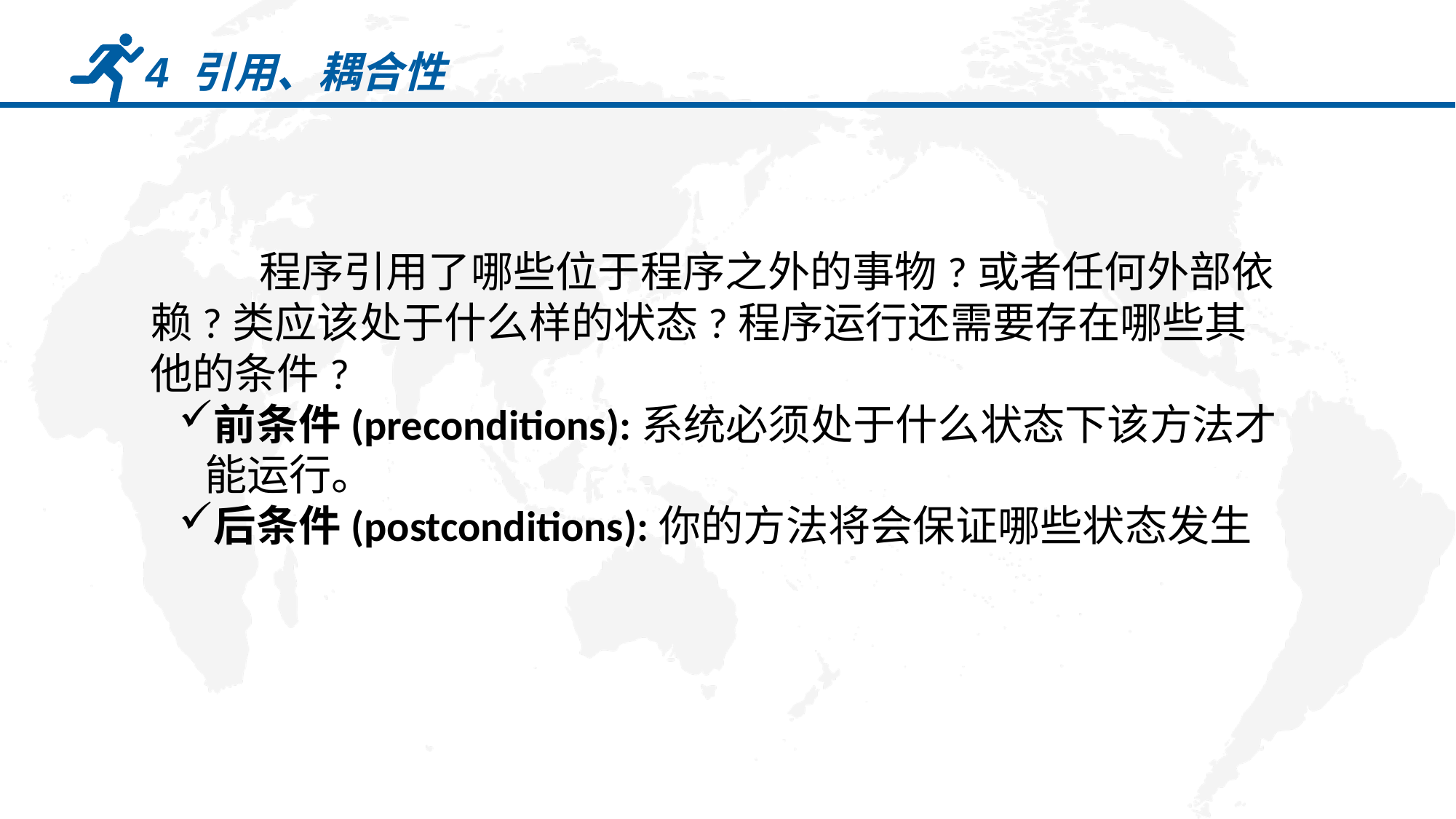

4 引用、耦合性
	程序引用了哪些位于程序之外的事物?或者任何外部依赖?类应该处于什么样的状态?程序运行还需要存在哪些其他的条件?
前条件(preconditions):系统必须处于什么状态下该方法才能运行。
后条件(postconditions):你的方法将会保证哪些状态发生